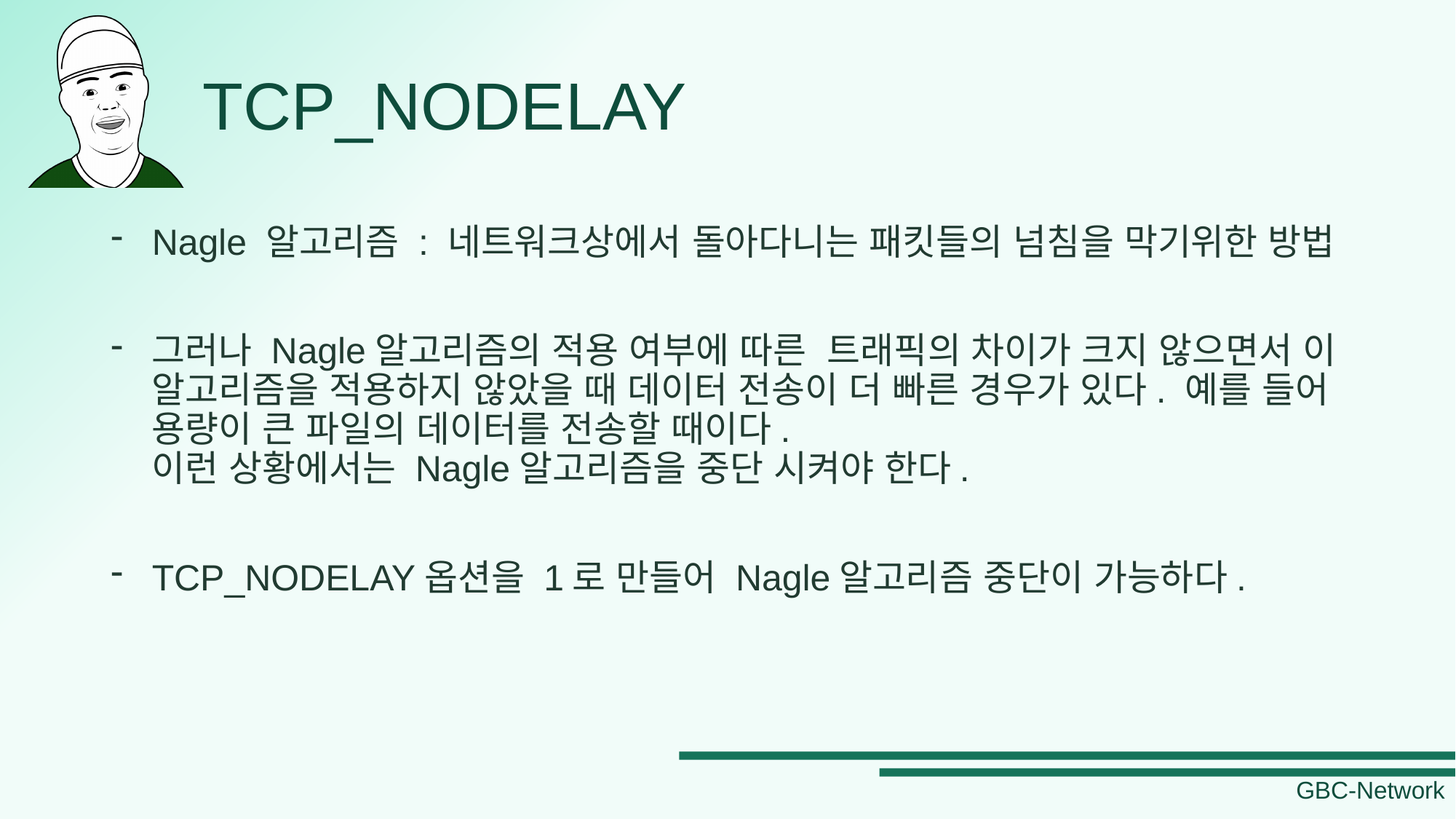

# TCP_NODELAY
Nagle 알고리즘 : 네트워크상에서 돌아다니는 패킷들의 넘침을 막기위한 방법

그러나 Nagle알고리즘의 적용 여부에 따른  트래픽의 차이가 크지 않으면서 이 알고리즘을 적용하지 않았을 때 데이터 전송이 더 빠른 경우가 있다. 예를 들어 용량이 큰 파일의 데이터를 전송할 때이다.
이런 상황에서는 Nagle알고리즘을 중단 시켜야 한다.

TCP_NODELAY옵션을 1로 만들어 Nagle알고리즘 중단이 가능하다.